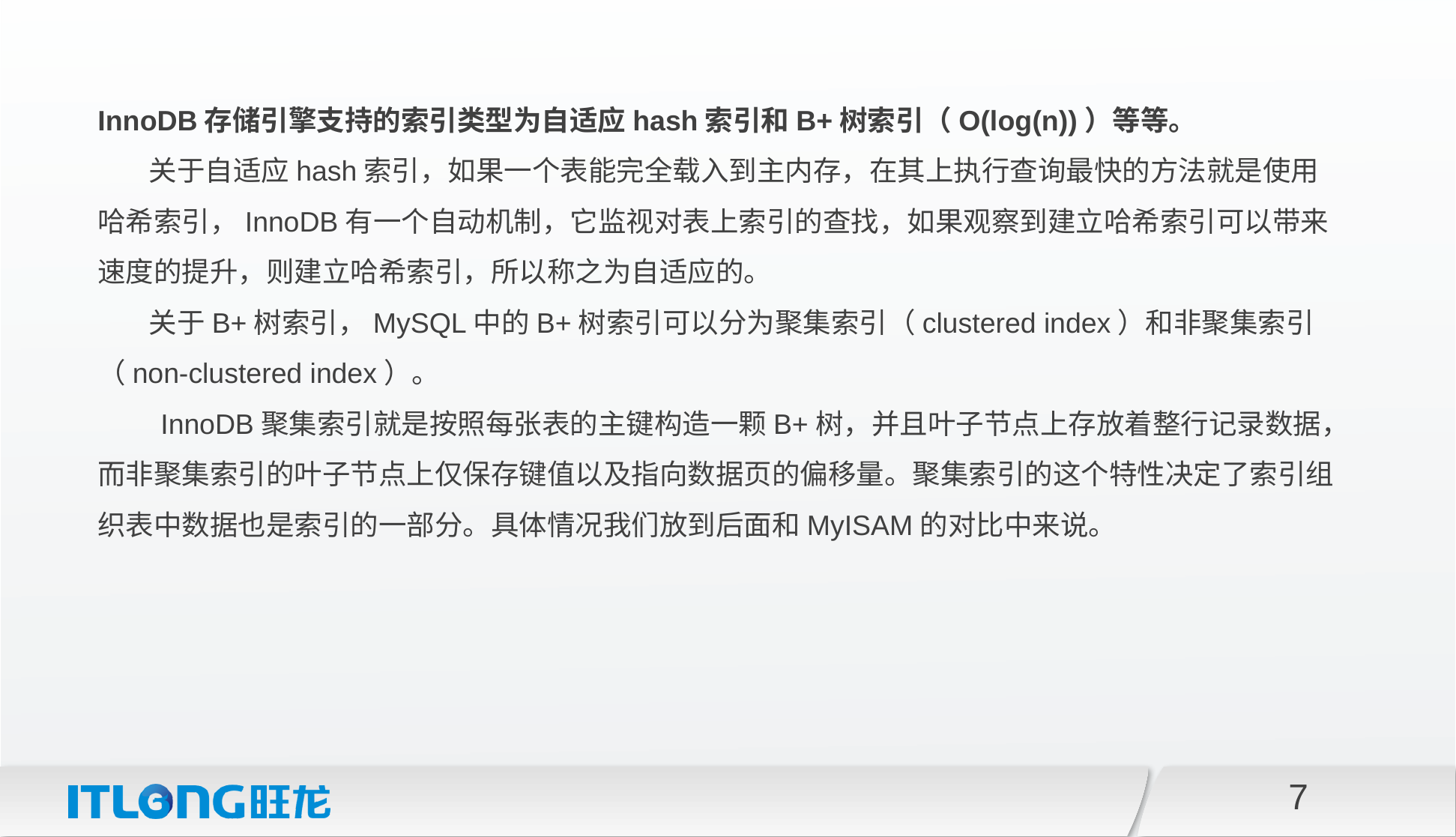

InnoDB存储引擎支持的索引类型为自适应hash索引和B+树索引（O(log(n))）等等。
       关于自适应hash索引，如果一个表能完全载入到主内存，在其上执行查询最快的方法就是使用哈希索引，InnoDB有一个自动机制，它监视对表上索引的查找，如果观察到建立哈希索引可以带来速度的提升，则建立哈希索引，所以称之为自适应的。
       关于B+树索引，MySQL中的B+树索引可以分为聚集索引（clustered index）和非聚集索引（non-clustered index）。
        InnoDB聚集索引就是按照每张表的主键构造一颗B+树，并且叶子节点上存放着整行记录数据，而非聚集索引的叶子节点上仅保存键值以及指向数据页的偏移量。聚集索引的这个特性决定了索引组织表中数据也是索引的一部分。具体情况我们放到后面和MyISAM的对比中来说。